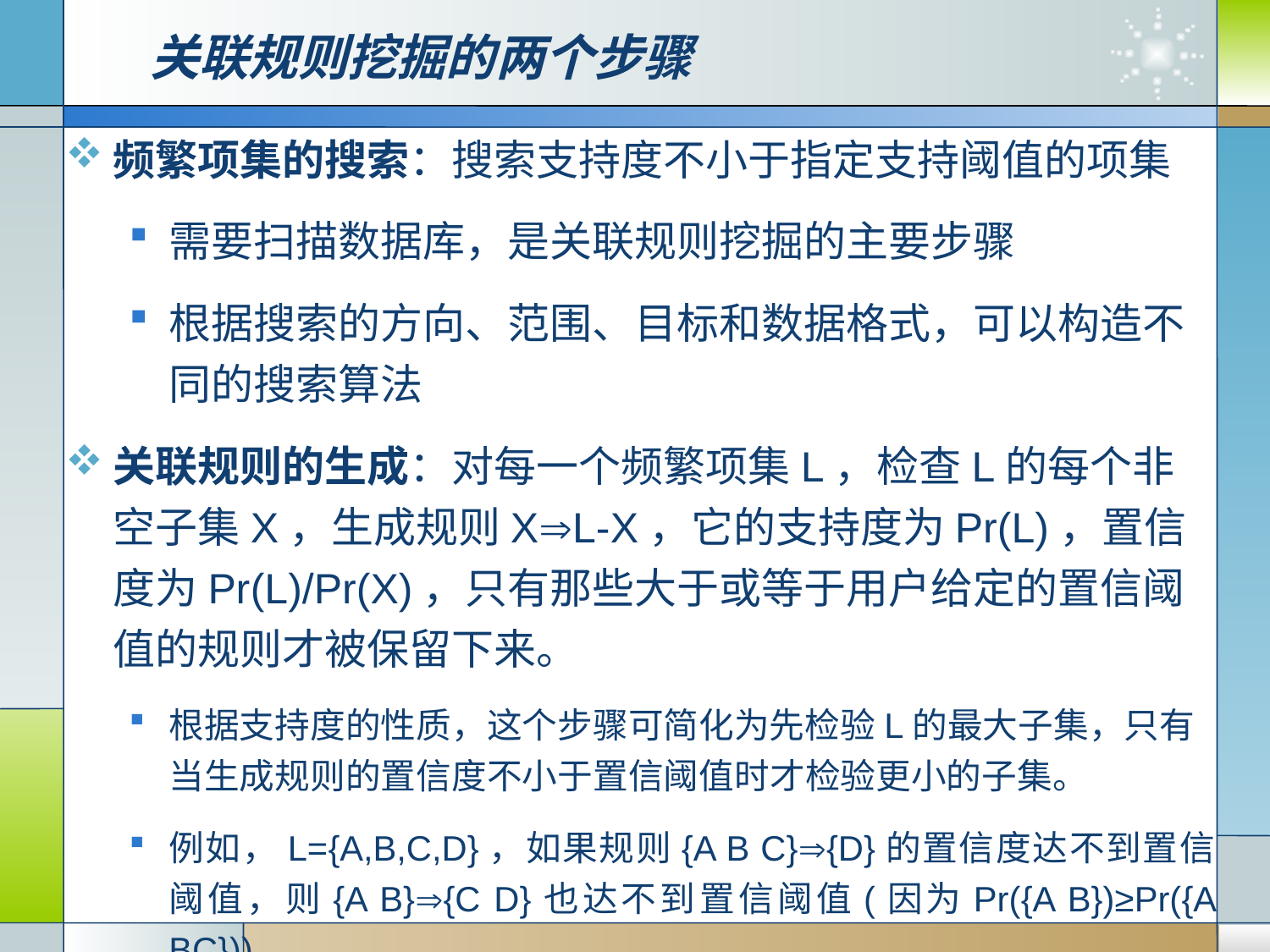

# 关联规则挖掘的两个步骤
频繁项集的搜索：搜索支持度不小于指定支持阈值的项集
需要扫描数据库，是关联规则挖掘的主要步骤
根据搜索的方向、范围、目标和数据格式，可以构造不同的搜索算法
关联规则的生成：对每一个频繁项集L，检查L的每个非空子集X，生成规则X⇒L-X，它的支持度为Pr(L)，置信度为Pr(L)/Pr(X)，只有那些大于或等于用户给定的置信阈值的规则才被保留下来。
根据支持度的性质，这个步骤可简化为先检验L的最大子集，只有当生成规则的置信度不小于置信阈值时才检验更小的子集。
例如，L={A,B,C,D}，如果规则{A B C}⇒{D}的置信度达不到置信阈值，则{A B}⇒{C D}也达不到置信阈值(因为Pr({A B})≥Pr({A BC}))。